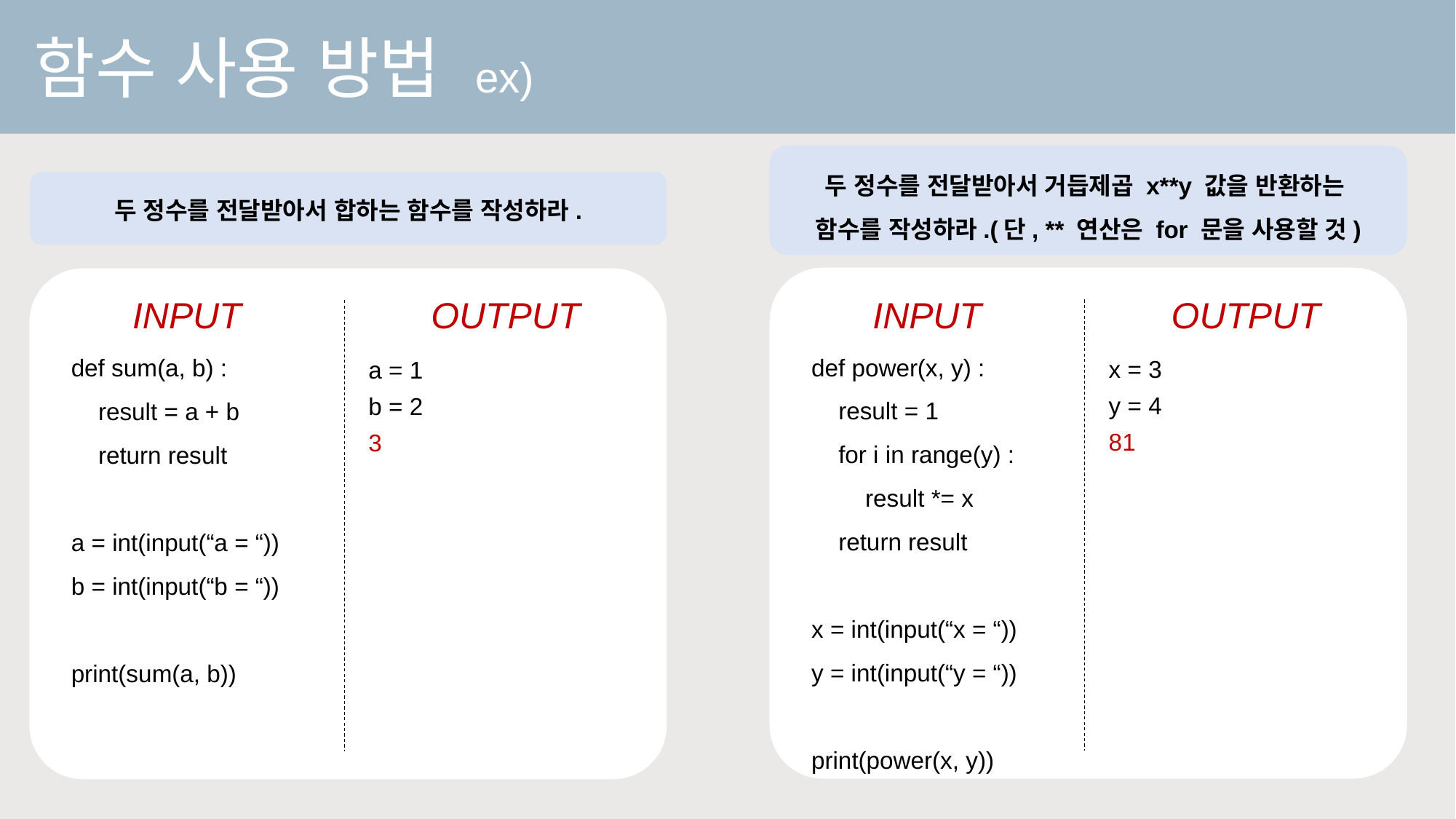

함수 사용 방법 ex)
두 정수를 전달받아서 거듭제곱 x**y 값을 반환하는 함수를 작성하라.(단, ** 연산은 for 문을 사용할 것)
두 정수를 전달받아서 거듭제곱 x**y 값을 반환하는
함수를 작성하라.(단, ** 연산은 for 문을 사용할 것)

INPUT
OUTPUT
def power(x, y) :
    result = 1
    for i in range(y) :
        result *= x
    return result

x = int(input(“x = “))
y = int(input(“y = “))

print(power(x, y))
x = 3
y = 4
81
두 정수를 전달받아서 합하는 함수를 작성하라.

INPUT
OUTPUT
def sum(a, b) :
    result = a + b
    return result

a = int(input(“a = “))
b = int(input(“b = “))

print(sum(a, b))
a = 1
b = 2
3